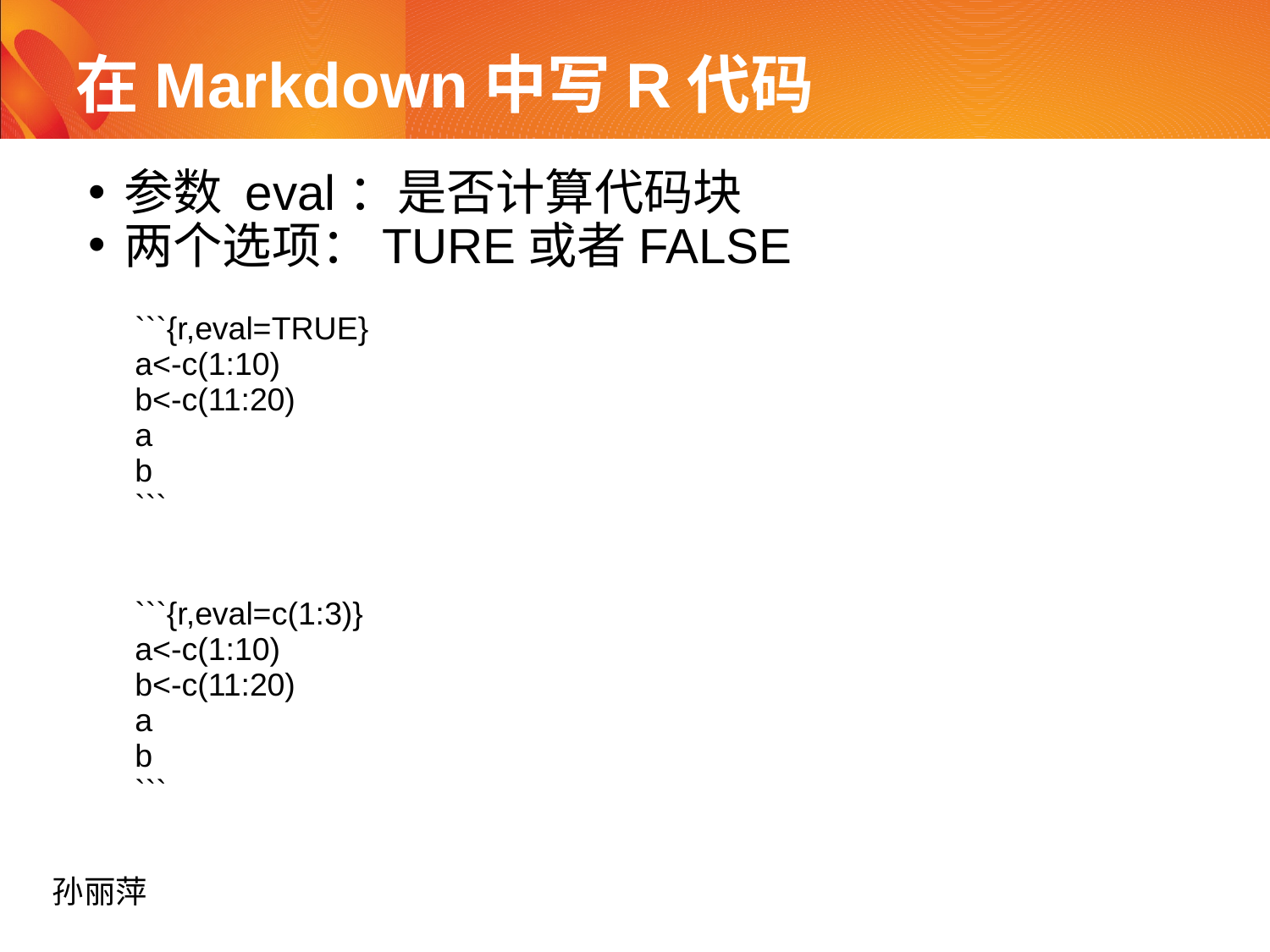

# 在Markdown中写R代码
参数 eval：是否计算代码块
两个选项：TURE或者FALSE

| ```{r,eval=TRUE} a<-c(1:10) b<-c(11:20) a b ``` |
| --- |
| ```{r,eval=c(1:3)} a<-c(1:10) b<-c(11:20) a b ``` |
| --- |
11